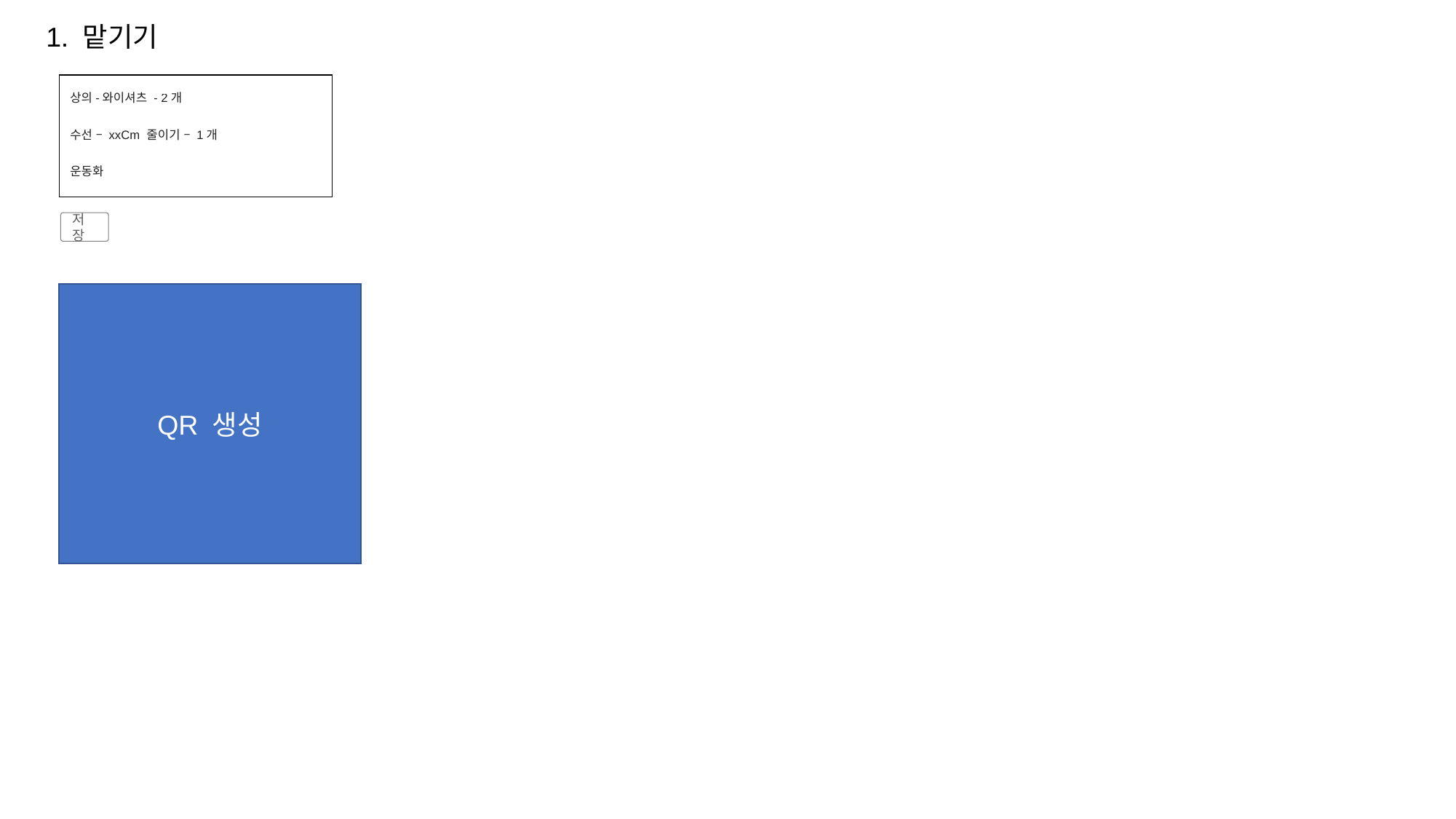

1. 맡기기
상의-와이셔츠 - 2개
수선 – xxCm 줄이기 – 1개
운동화
저장
QR 생성